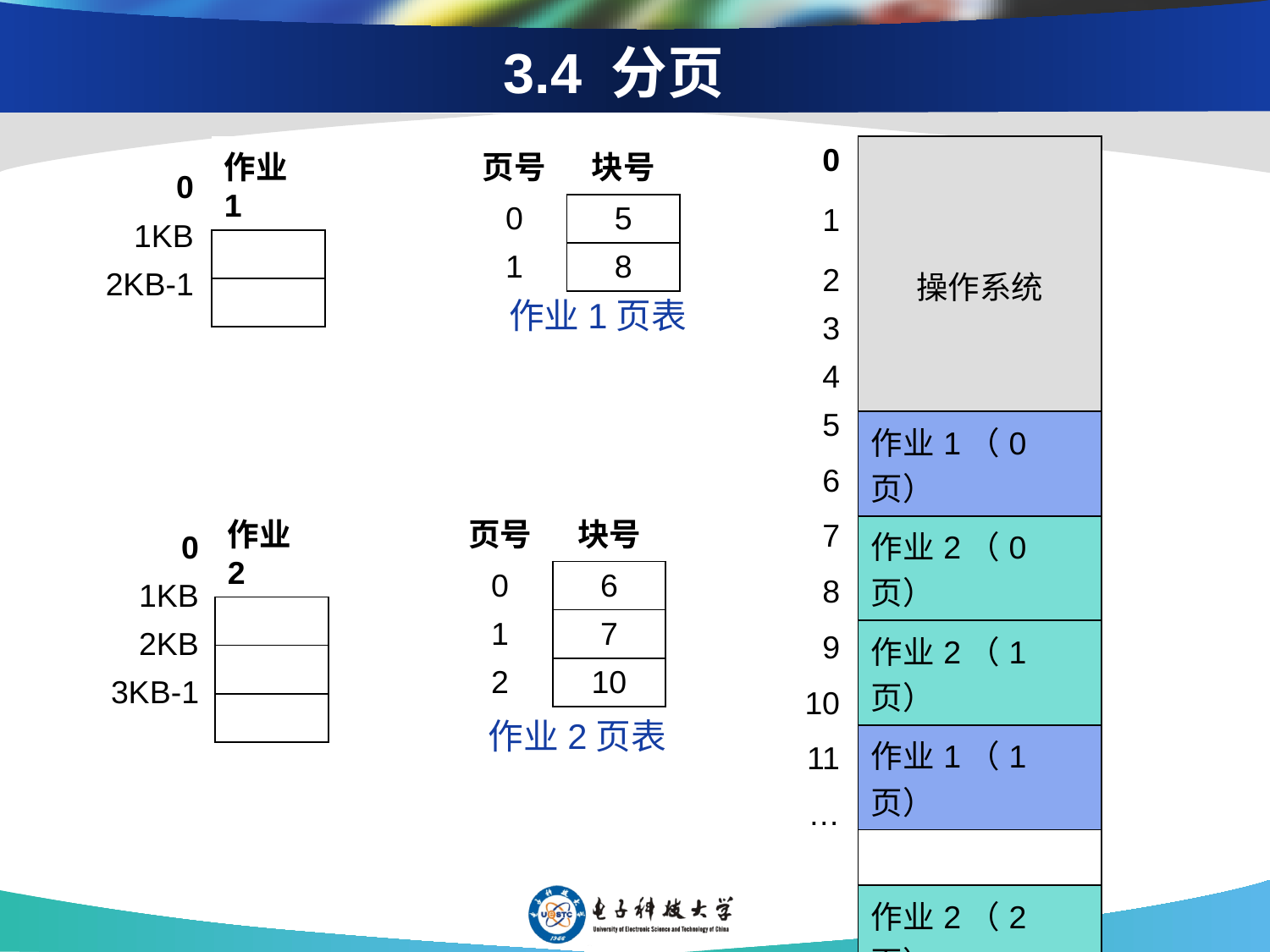

# 3.4 分页
| 作业1 |
| --- |
|  |
|  |
| 页号 |
| --- |
| 0 |
| 1 |
| 块号 |
| --- |
| 5 |
| 8 |
| 0 |
| --- |
| 1 |
| 2 |
| 3 |
| 4 |
| 5 |
| 6 |
| 7 |
| 8 |
| 9 |
| 10 |
| 11 |
| … |
|  |
| --- |
|  |
| 操作系统 |
|  |
|  |
| 作业1（0页） |
| 作业2（0页） |
| 作业2（1页） |
| 作业1（1页） |
|  |
| 作业2（2页） |
|  |
|  |
| 0 |
| --- |
| 1KB |
| 2KB-1 |
作业1页表
| 作业2 |
| --- |
|  |
|  |
|  |
| 页号 |
| --- |
| 0 |
| 1 |
| 2 |
| 块号 |
| --- |
| 6 |
| 7 |
| 10 |
| 0 |
| --- |
| 1KB |
| 2KB |
| 3KB-1 |
作业2页表